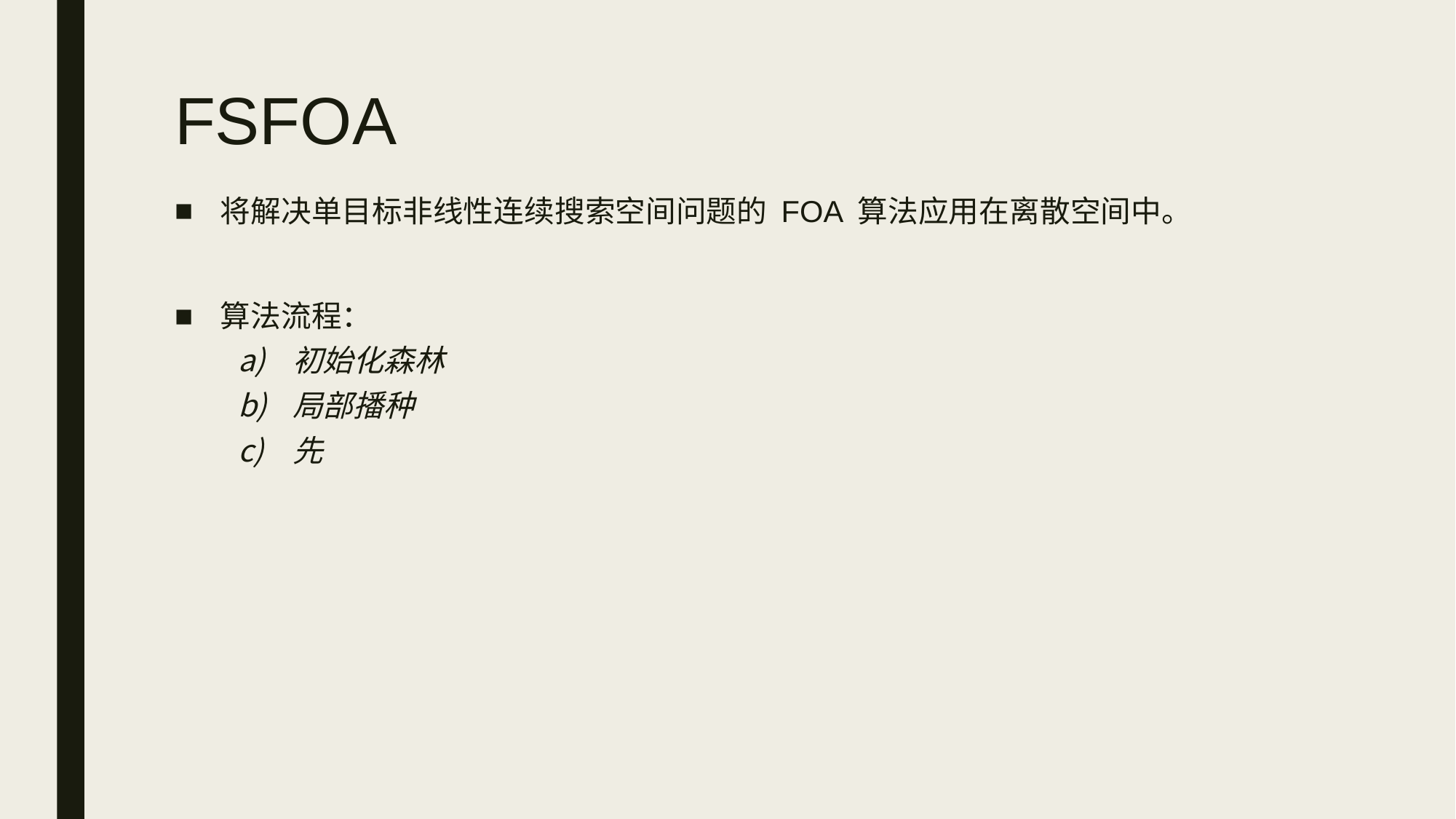

# FSFOA
将解决单目标非线性连续搜索空间问题的 FOA 算法应用在离散空间中。

算法流程：
初始化森林
局部播种
先